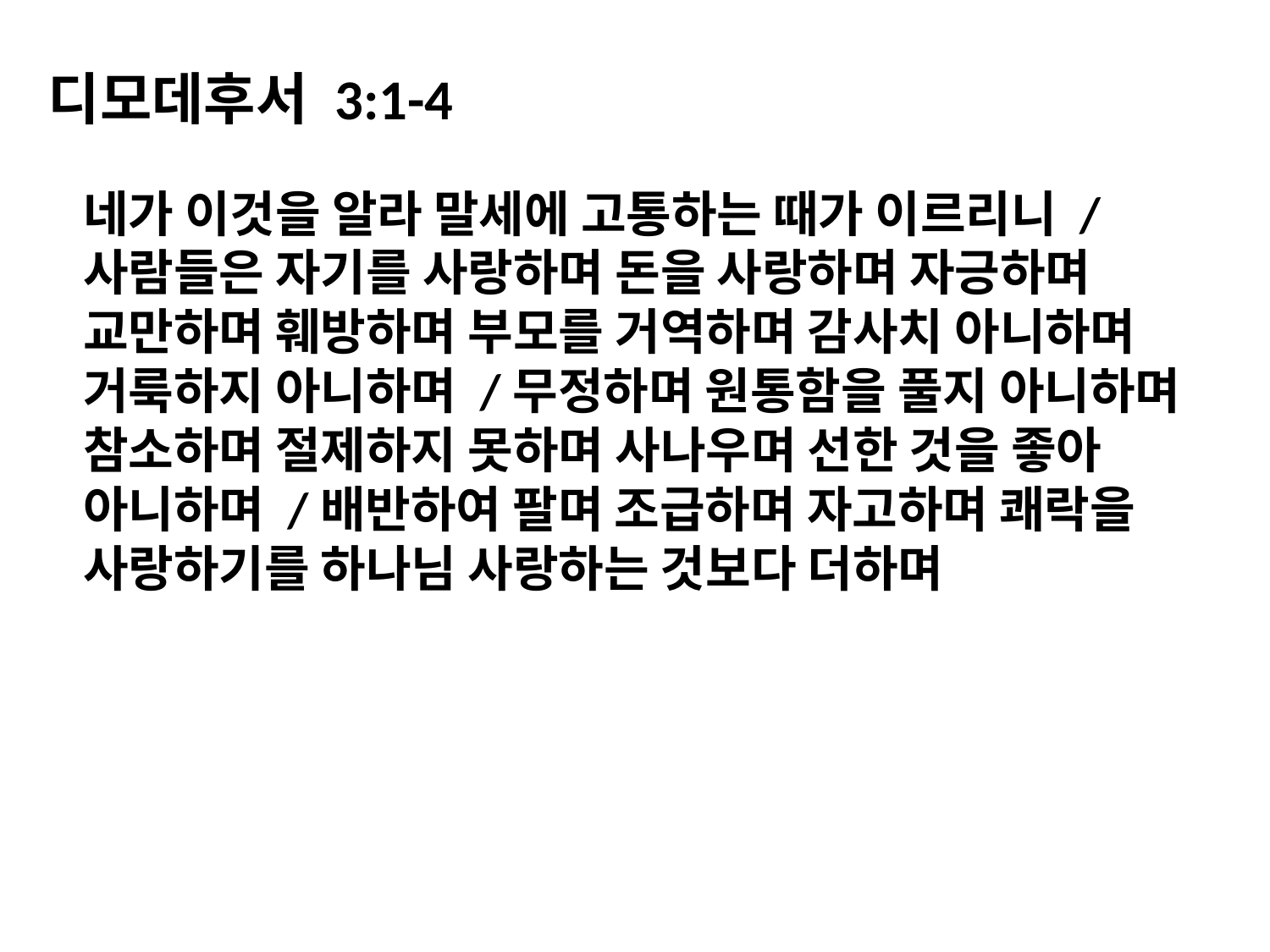

# 디모데후서 3:1-4
네가 이것을 알라 말세에 고통하는 때가 이르리니 /사람들은 자기를 사랑하며 돈을 사랑하며 자긍하며 교만하며 훼방하며 부모를 거역하며 감사치 아니하며 거룩하지 아니하며 /무정하며 원통함을 풀지 아니하며 참소하며 절제하지 못하며 사나우며 선한 것을 좋아 아니하며 /배반하여 팔며 조급하며 자고하며 쾌락을 사랑하기를 하나님 사랑하는 것보다 더하며